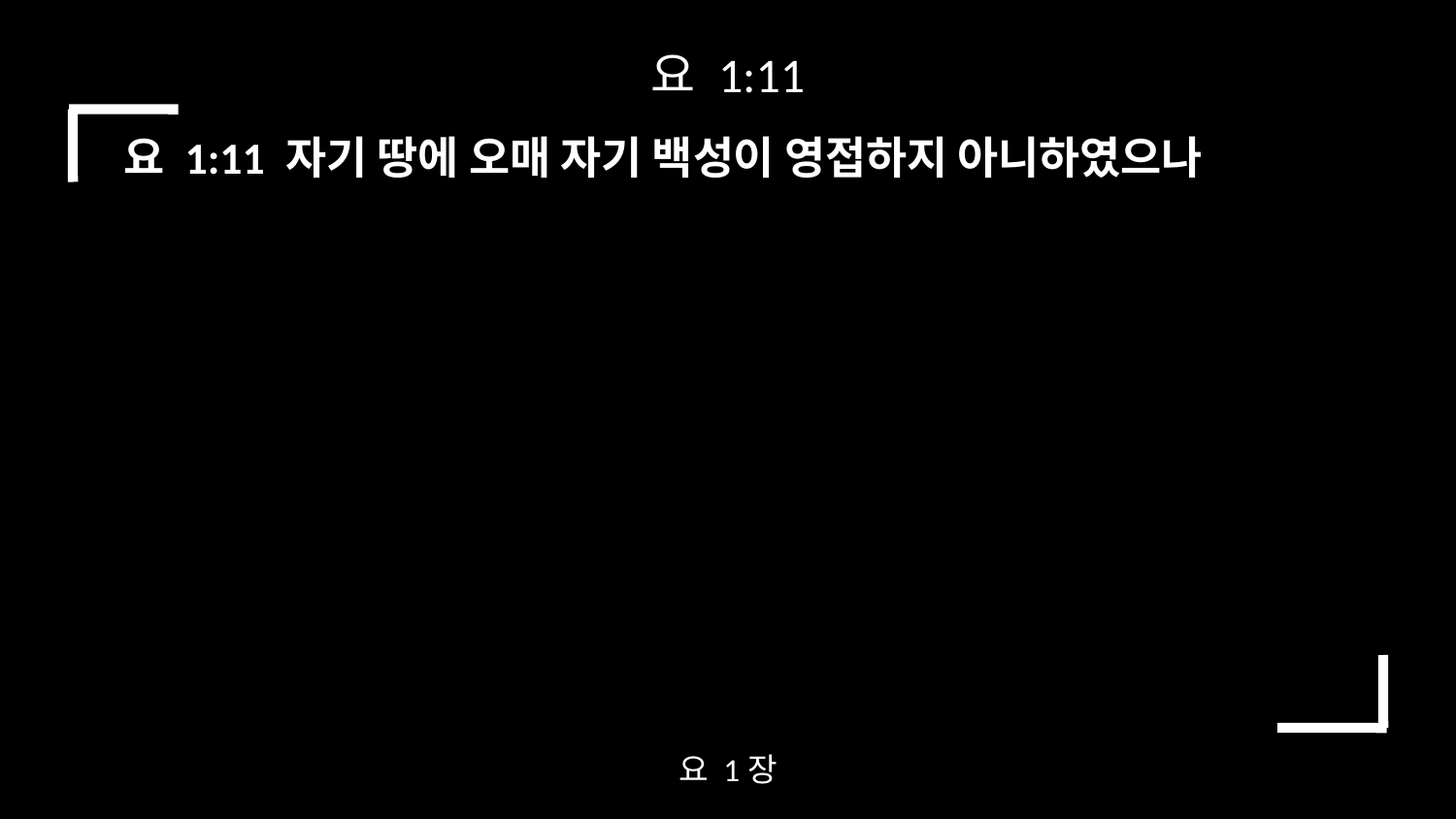

요 1:11

요 1:11 자기 땅에 오매 자기 백성이 영접하지 아니하였으나

요 1장